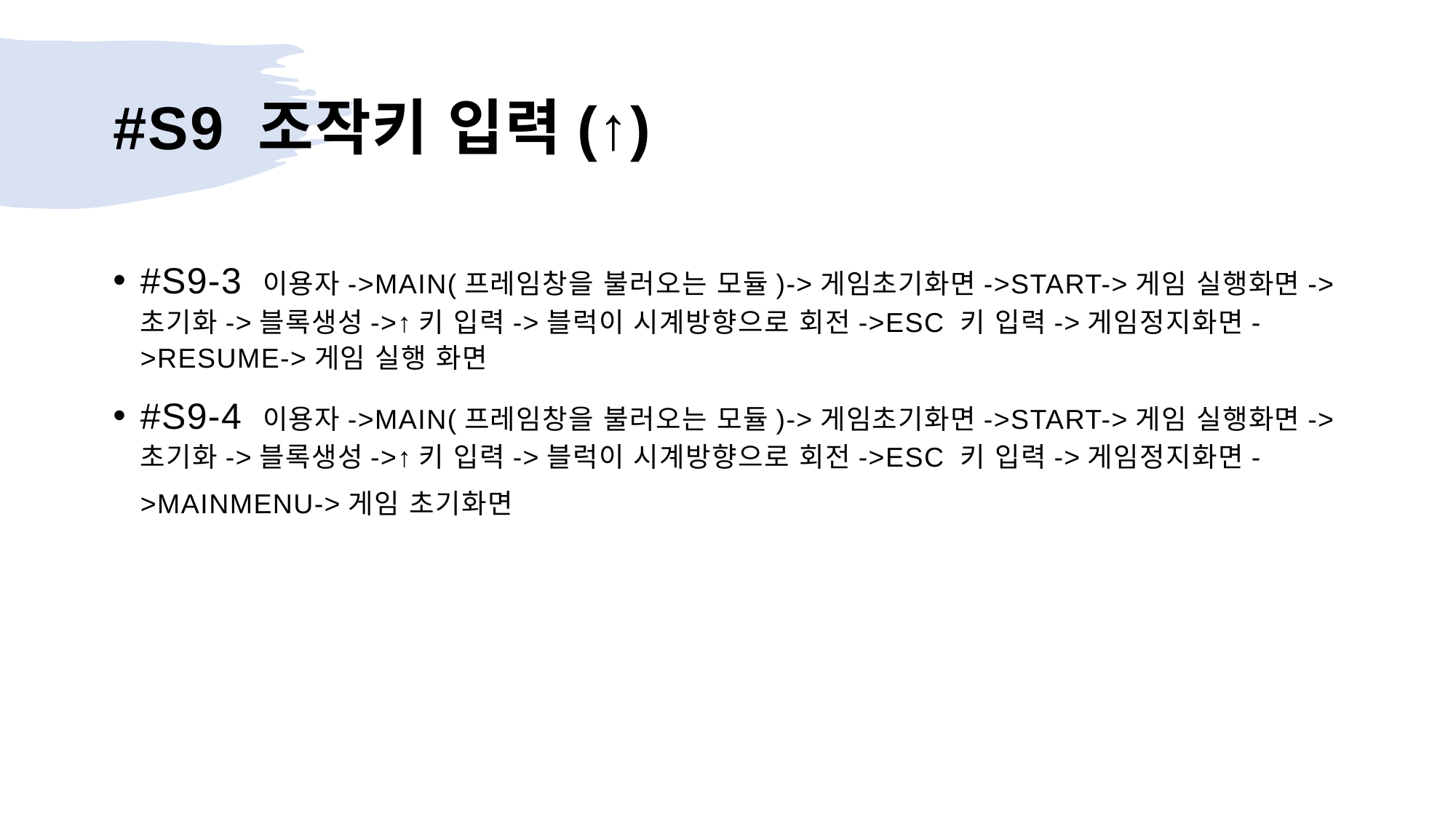

# #S9 조작키 입력(↑)
#S9-3 이용자->MAIN(프레임창을 불러오는 모듈)->게임초기화면->START->게임 실행화면->초기화->블록생성->↑키 입력->블럭이 시계방향으로 회전->ESC 키 입력->게임정지화면->RESUME->게임 실행 화면
#S9-4 이용자->MAIN(프레임창을 불러오는 모듈)->게임초기화면->START->게임 실행화면->초기화->블록생성->↑키 입력->블럭이 시계방향으로 회전->ESC 키 입력->게임정지화면->MAINMENU->게임 초기화면